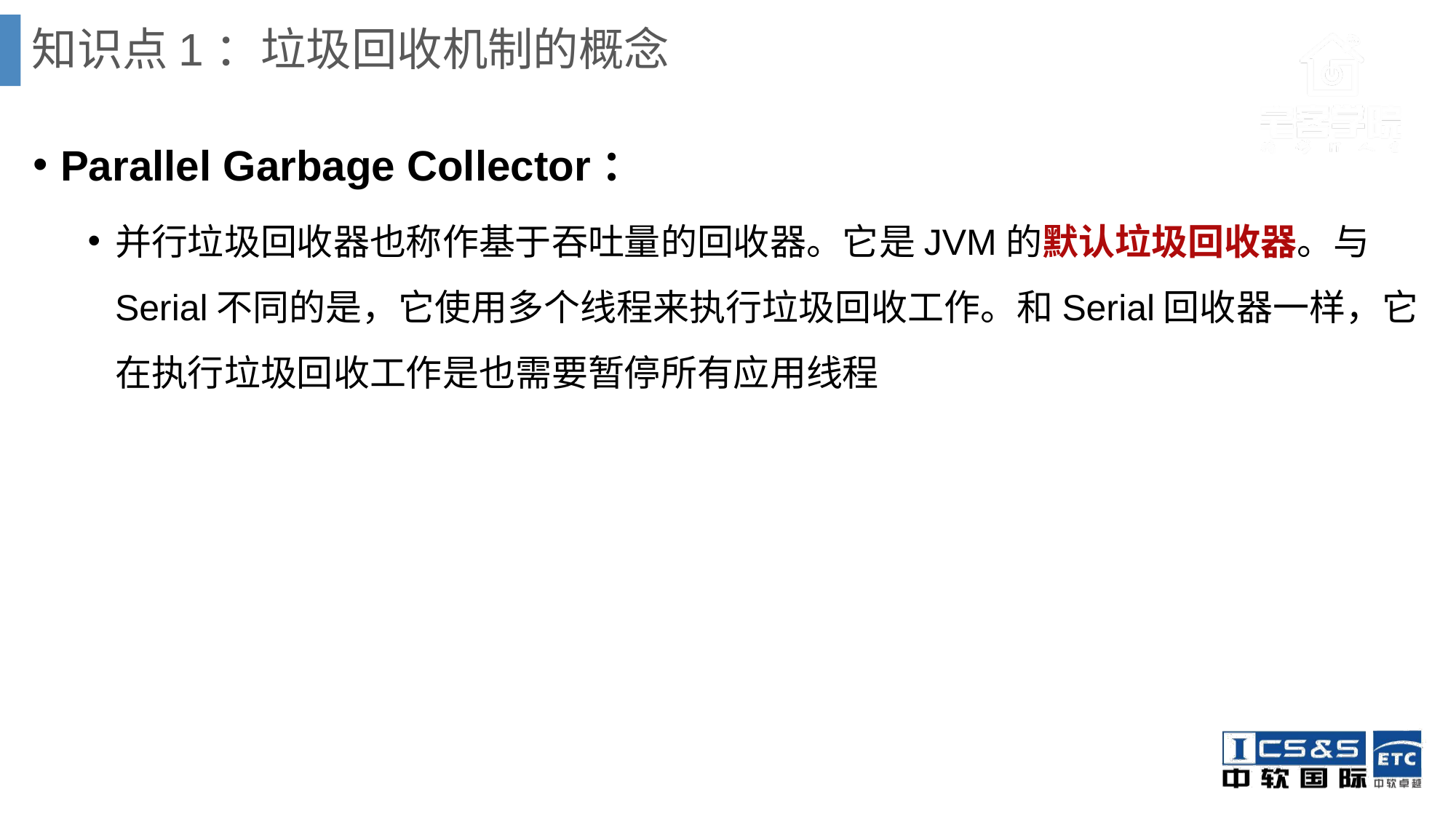

# 知识点1：垃圾回收机制的概念
Parallel Garbage Collector：
并行垃圾回收器也称作基于吞吐量的回收器。它是JVM的默认垃圾回收器。与Serial不同的是，它使用多个线程来执行垃圾回收工作。和Serial回收器一样，它在执行垃圾回收工作是也需要暂停所有应用线程